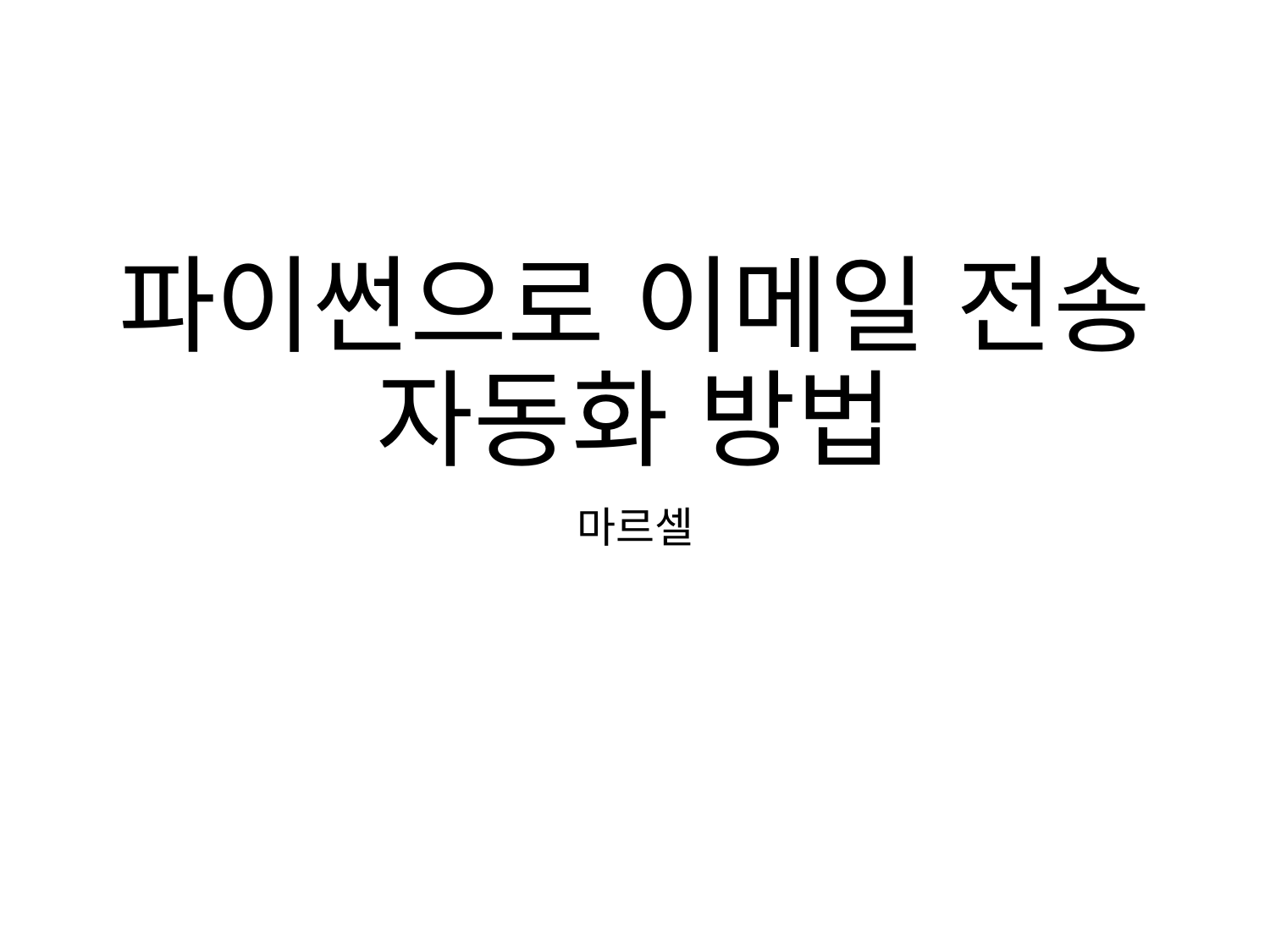

# 파이썬으로 이메일 전송 자동화 방법
마르셀